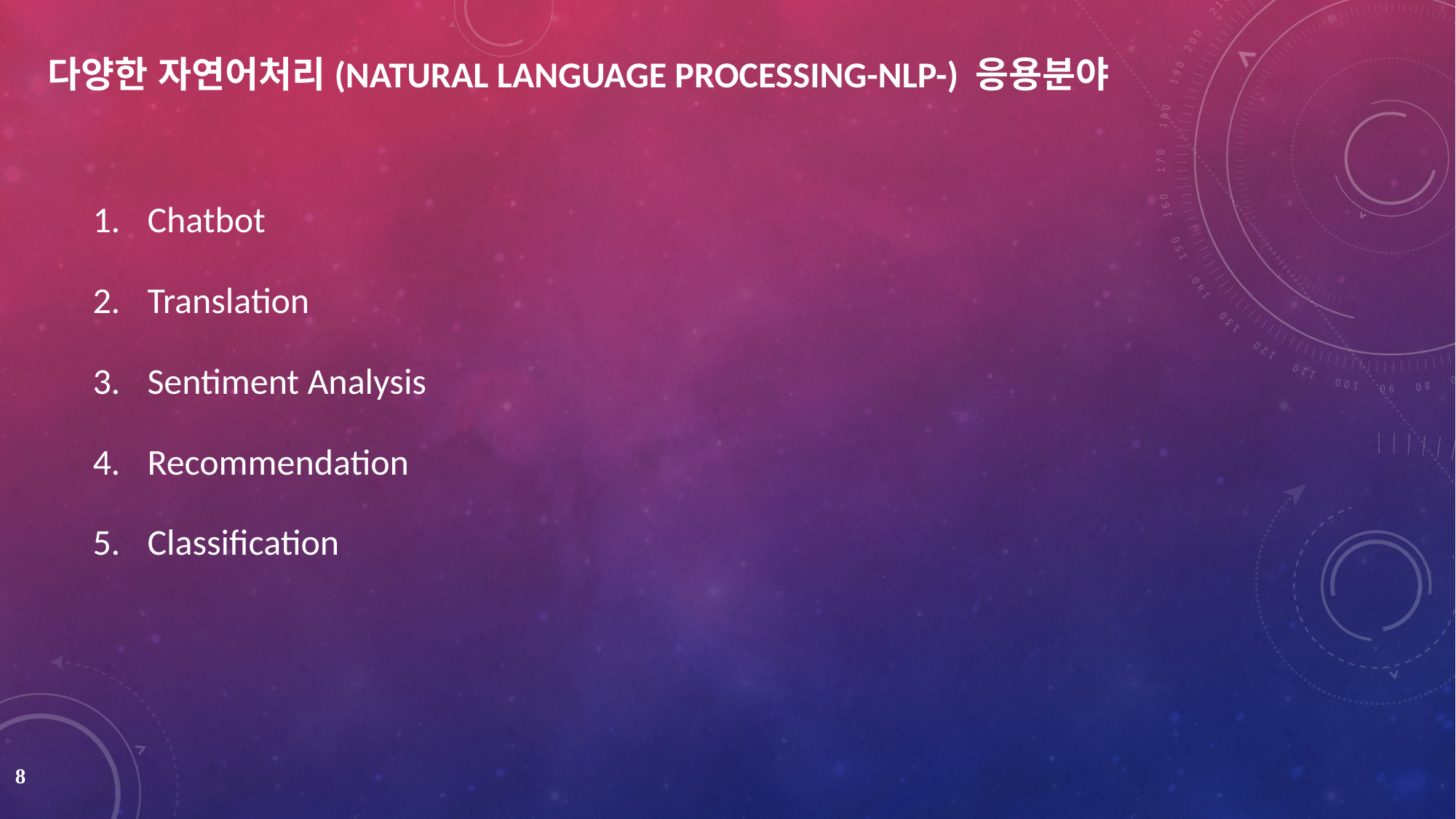

# 다양한 자연어처리(Natural Language Processing-NLP-) 응용분야
Chatbot
Translation
Sentiment Analysis
Recommendation
Classification

8